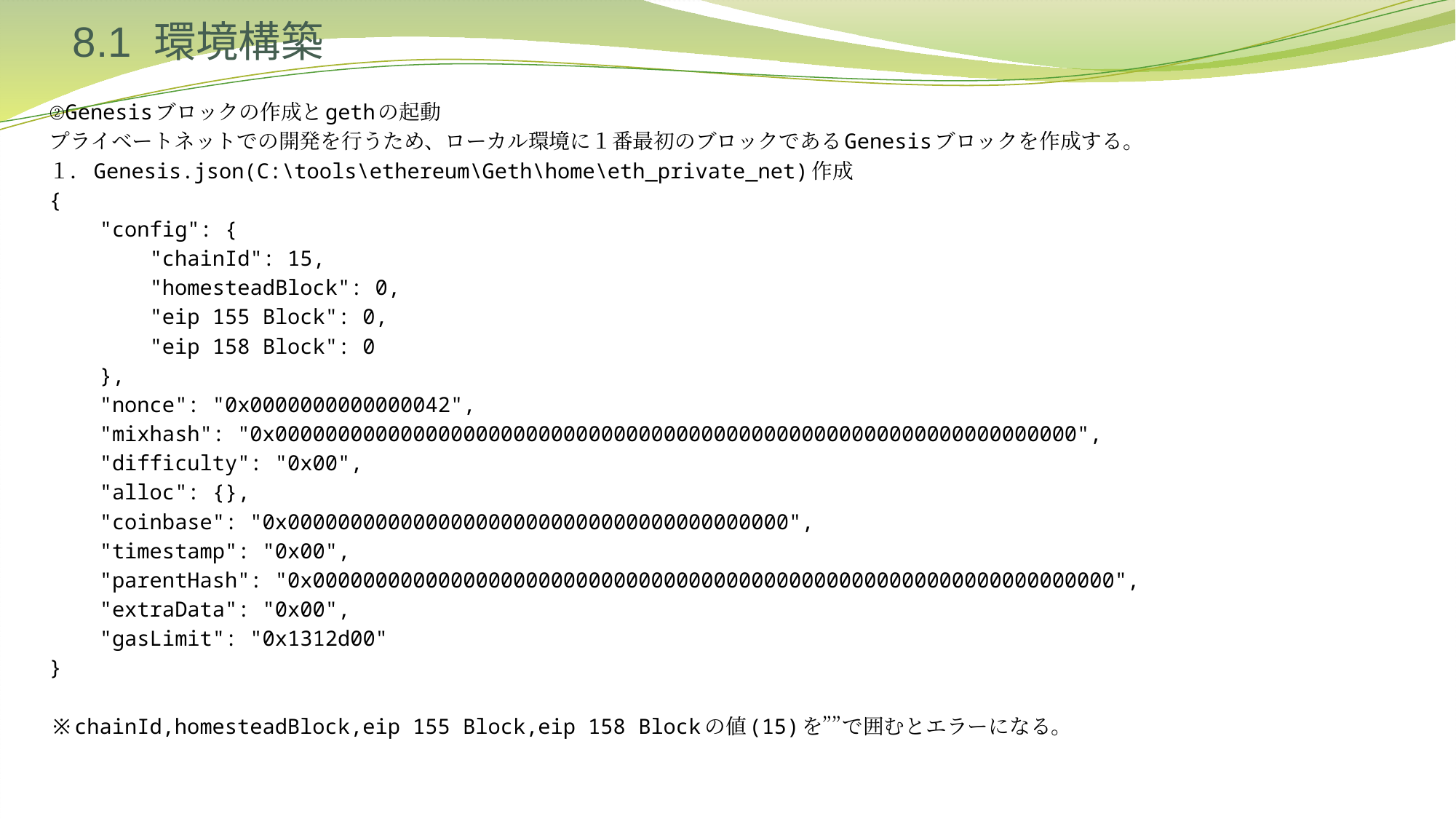

# 8.1 環境構築
②Genesisブロックの作成とgethの起動
プライベートネットでの開発を行うため、ローカル環境に１番最初のブロックであるGenesisブロックを作成する。
１．Genesis.json(C:\tools\ethereum\Geth\home\eth_private_net)作成
{
    "config": {
        "chainId": 15,
        "homesteadBlock": 0,
        "eip 155 Block": 0,
        "eip 158 Block": 0
    },
    "nonce": "0x0000000000000042",
    "mixhash": "0x0000000000000000000000000000000000000000000000000000000000000000",
    "difficulty": "0x00",
    "alloc": {},
    "coinbase": "0x0000000000000000000000000000000000000000",
    "timestamp": "0x00",
    "parentHash": "0x0000000000000000000000000000000000000000000000000000000000000000",
    "extraData": "0x00",
    "gasLimit": "0x1312d00"
}

※chainId,homesteadBlock,eip 155 Block,eip 158 Blockの値(15)を””で囲むとエラーになる。